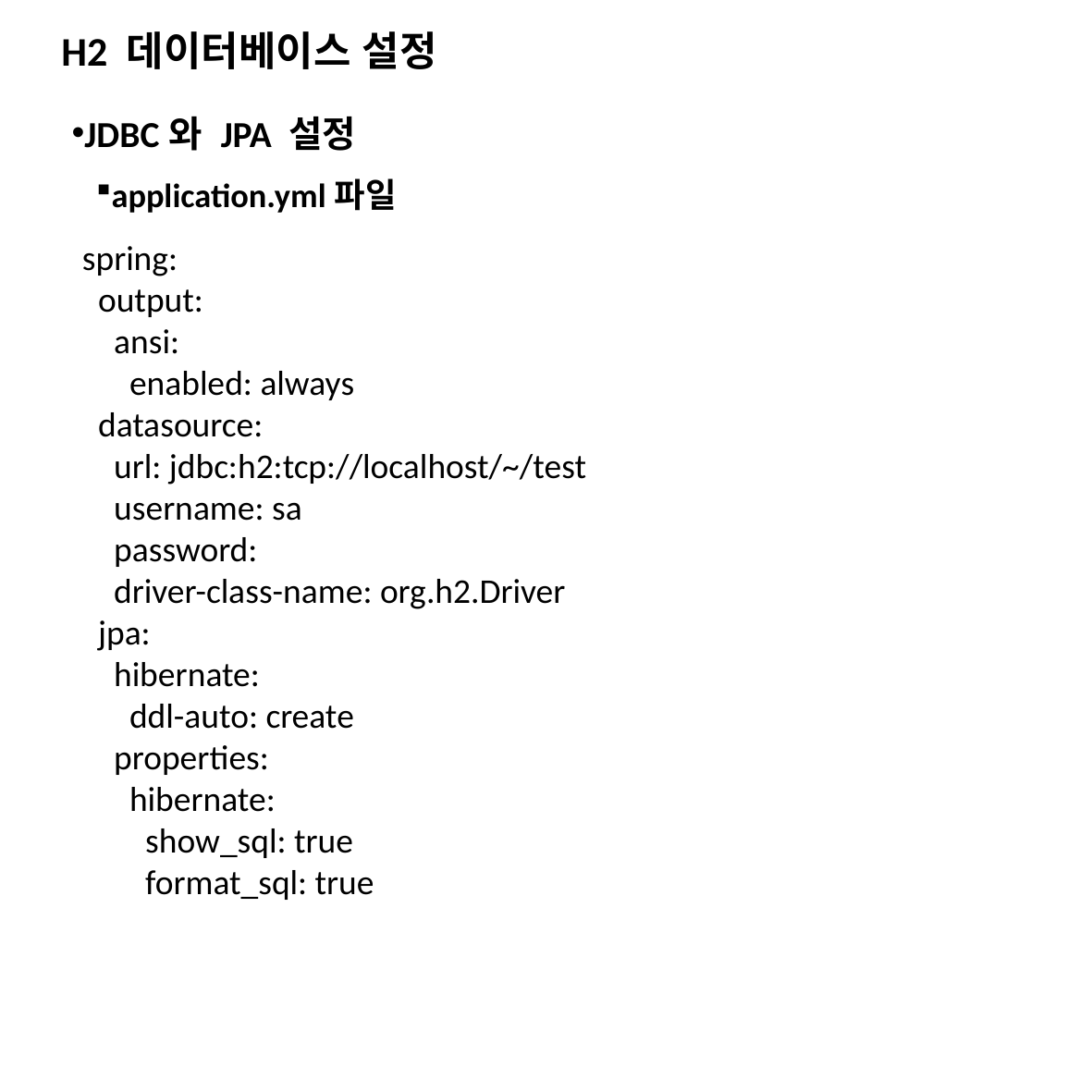

# H2 데이터베이스 설정
JDBC와 JPA 설정
application.yml파일

spring:
  output:
    ansi:
      enabled: always
  datasource:
    url: jdbc:h2:tcp://localhost/~/test
    username: sa
    password:
    driver-class-name: org.h2.Driver
  jpa:
    hibernate:
      ddl-auto: create
    properties:
      hibernate:
        show_sql: true
        format_sql: true